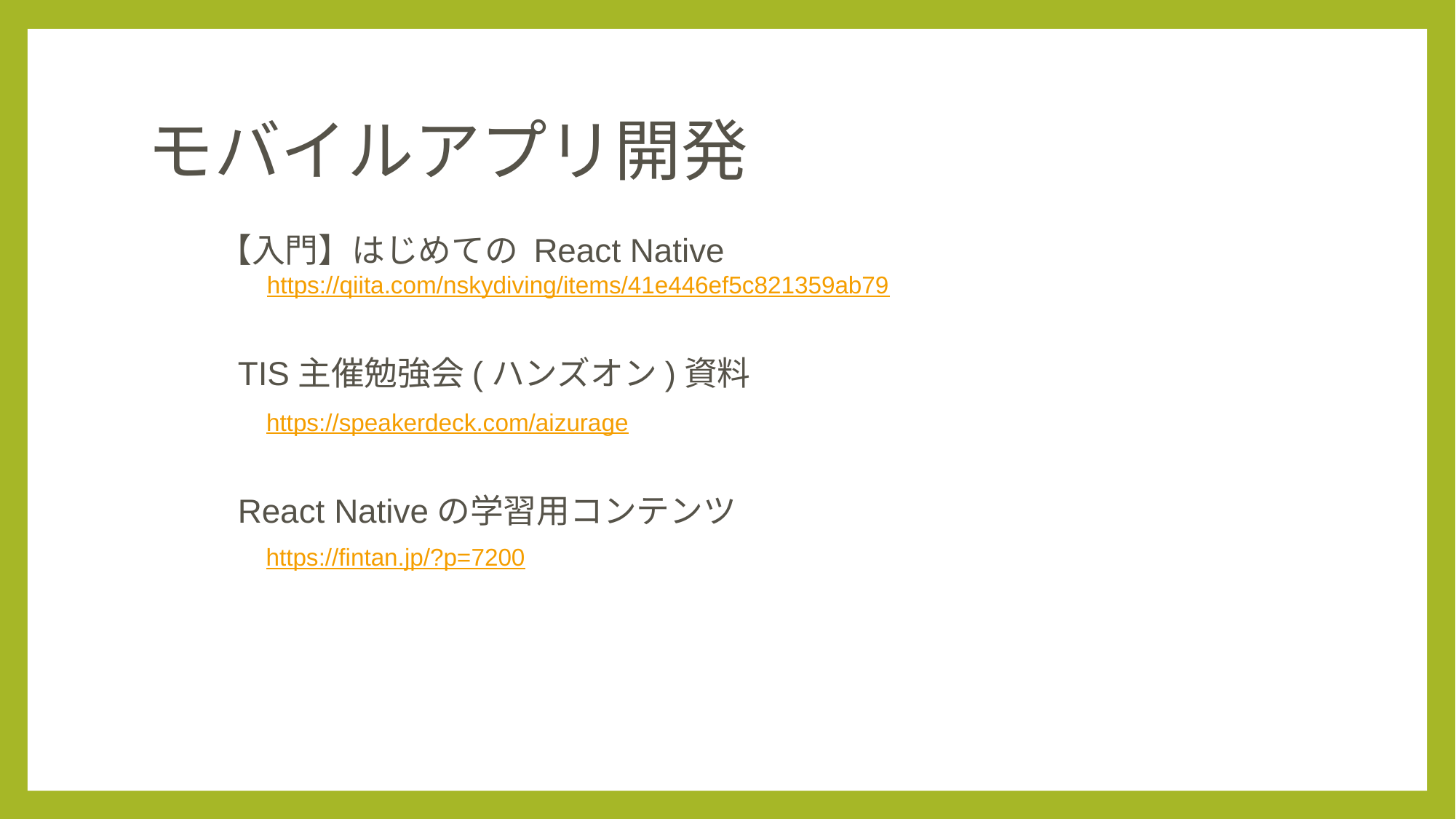

# モバイルアプリ開発
　【入門】はじめての React Native
　   　https://qiita.com/nskydiving/items/41e446ef5c821359ab79
　TIS主催勉強会(ハンズオン)資料
　   https://speakerdeck.com/aizurage
　React Nativeの学習用コンテンツ
        https://fintan.jp/?p=7200